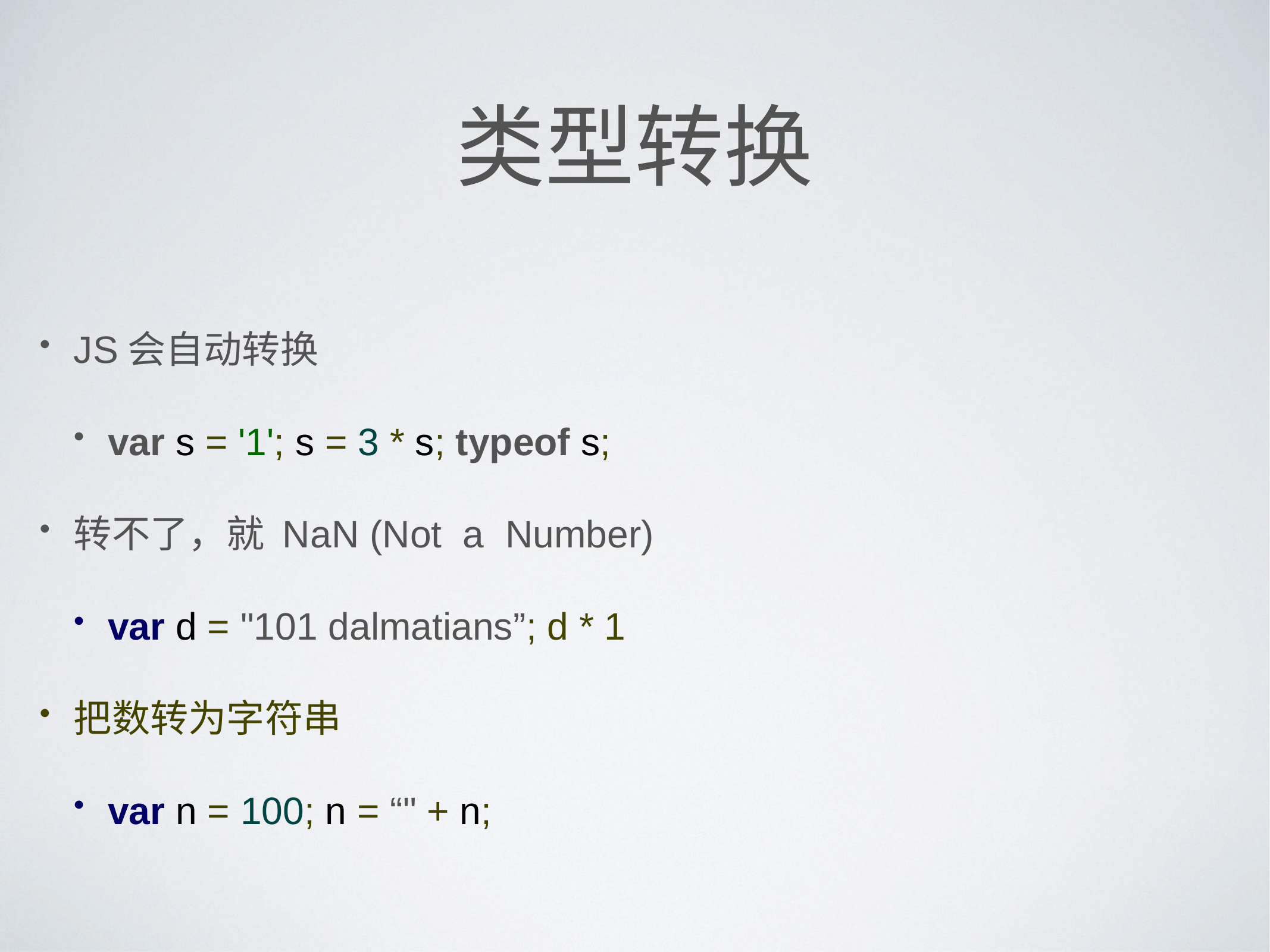

# 类型转换
JS会自动转换
var s = '1'; s = 3 * s; typeof s;
转不了，就 NaN (Not  a  Number)
var d = "101 dalmatians”; d * 1
把数转为字符串
var n = 100; n = “" + n;